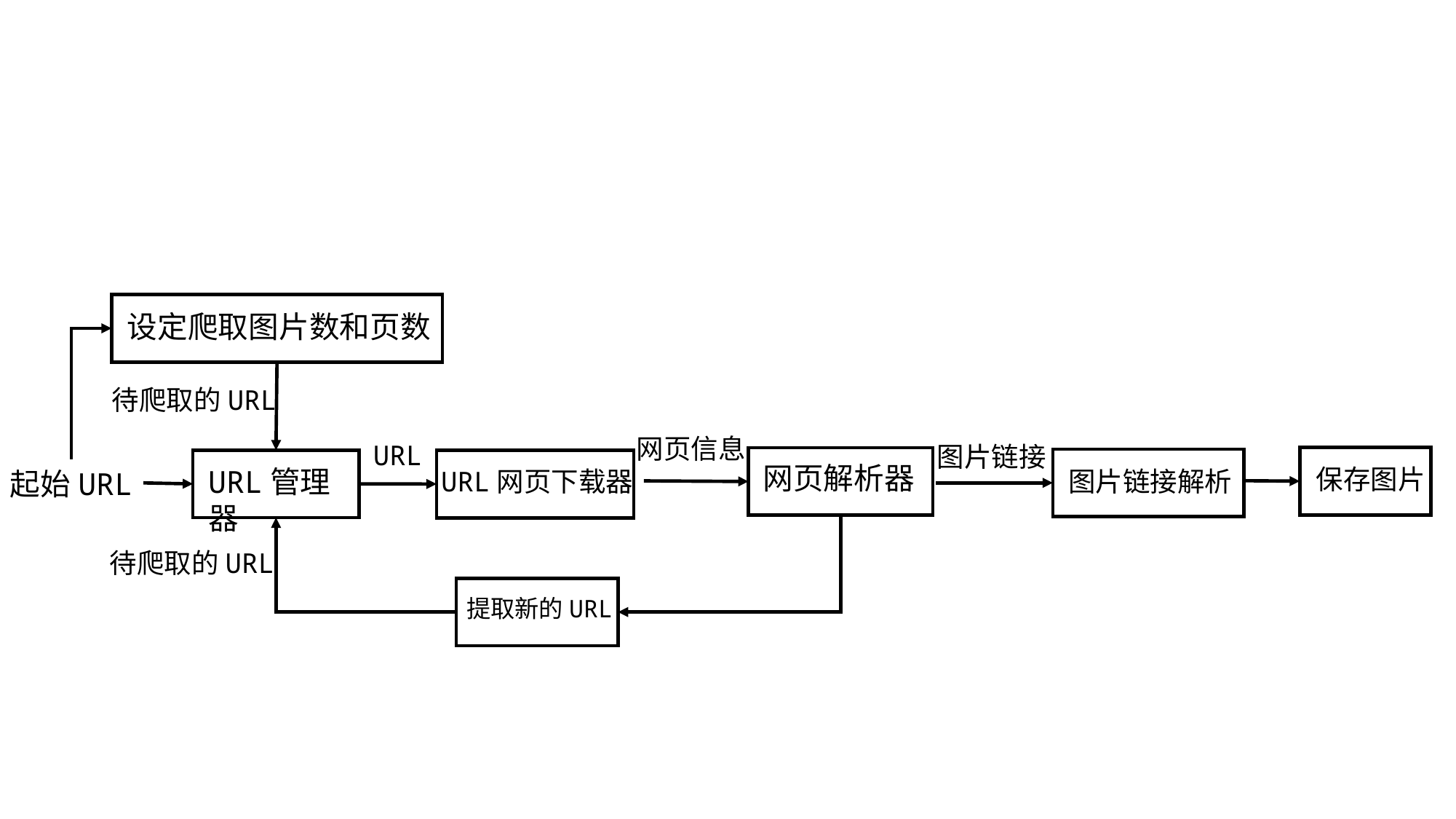

设定爬取图片数和页数
待爬取的URL

网页信息
URL
图片链接

保存图片

网页解析器

图片链接解析

URL管理器

URL网页下载器
起始URL
待爬取的URL

提取新的URL